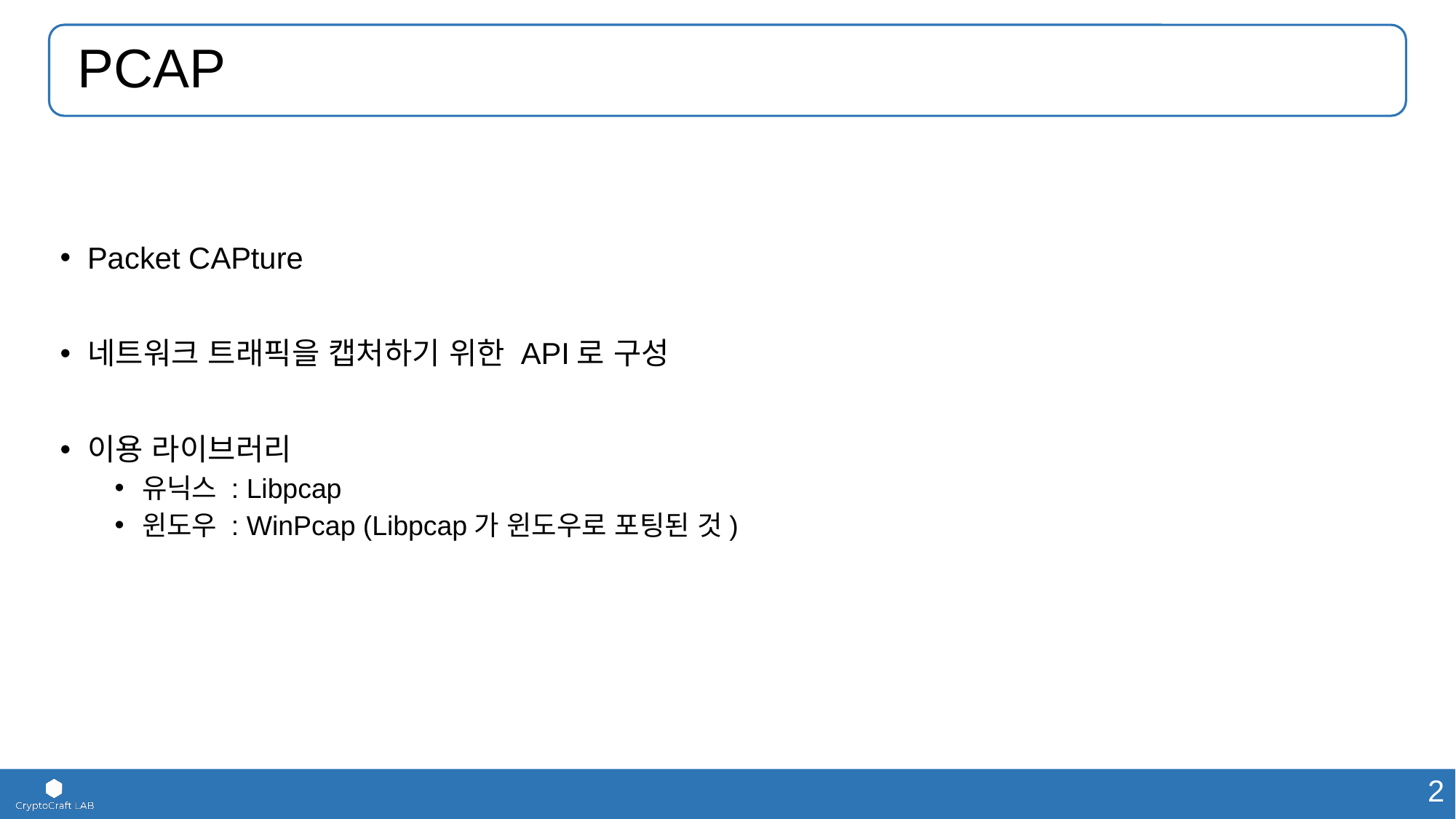

# PCAP

Packet CAPture

네트워크 트래픽을 캡처하기 위한 API로 구성

이용 라이브러리
유닉스 : Libpcap
윈도우 : WinPcap (Libpcap가 윈도우로 포팅된 것)